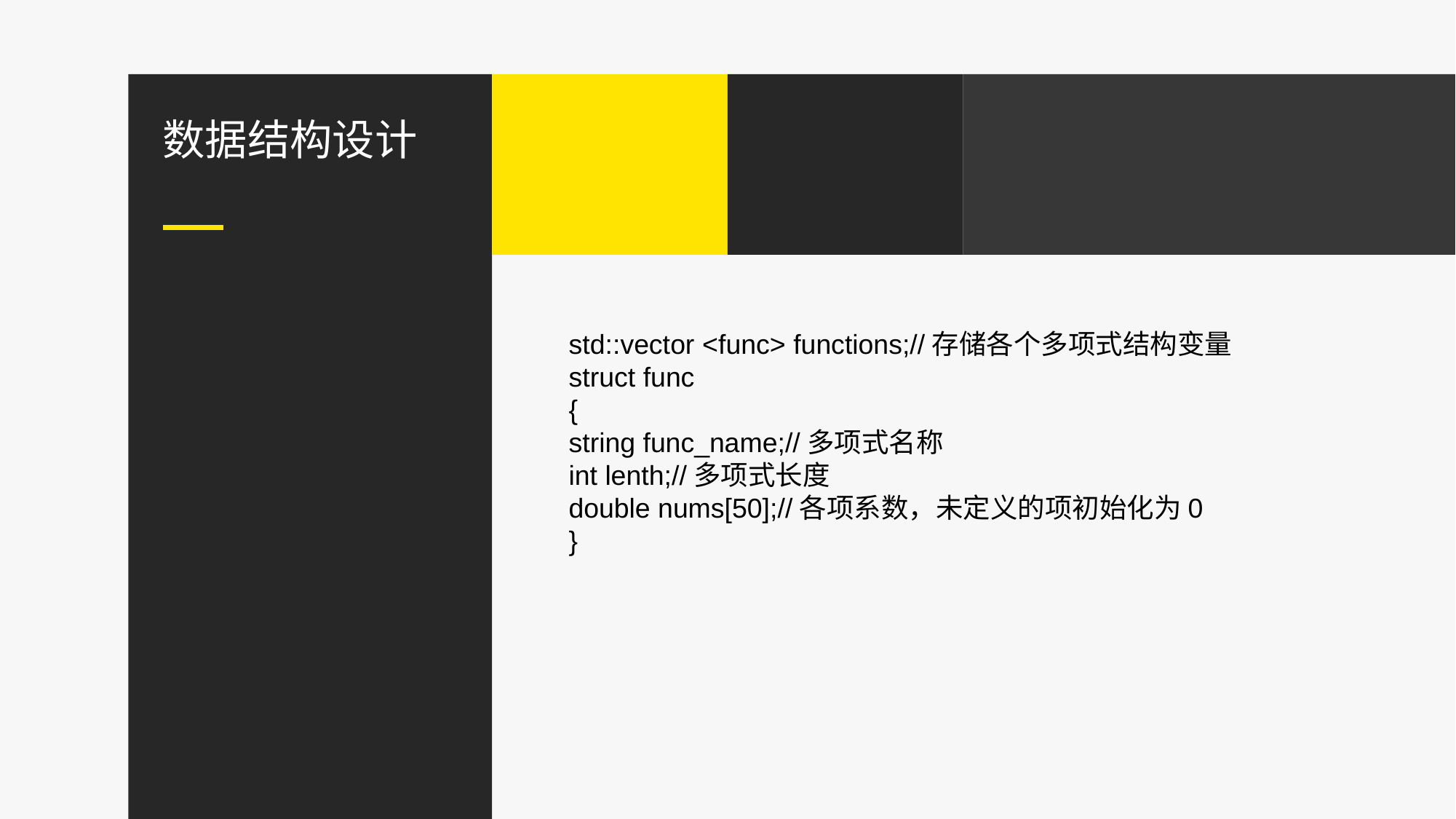

数据结构设计

std::vector <func> functions;//存储各个多项式结构变量
struct func
{
string func_name;//多项式名称
int lenth;//多项式长度
double nums[50];//各项系数，未定义的项初始化为0
}